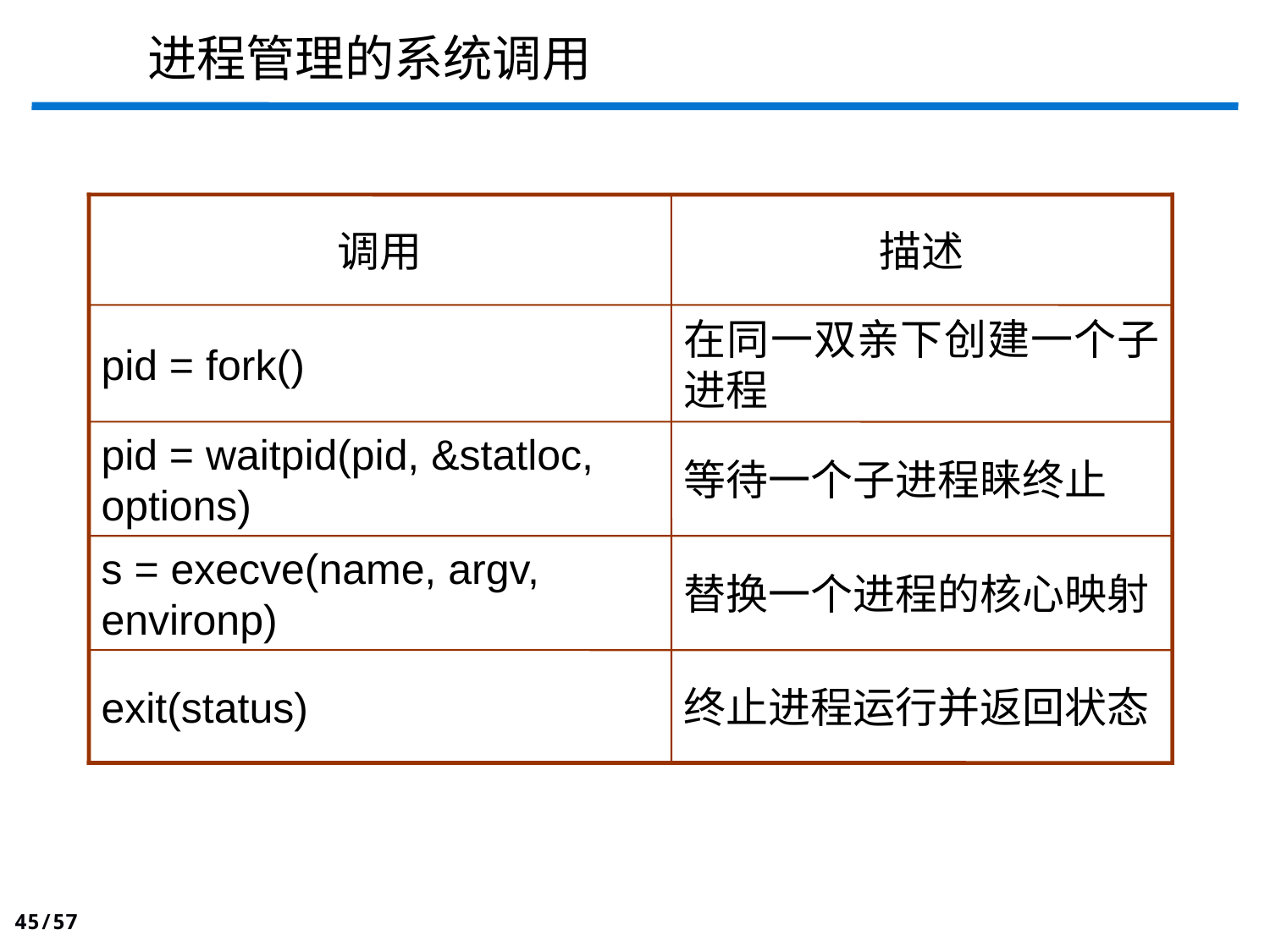

# 进程管理的系统调用
调用

描述

pid = fork()

在同一双亲下创建一个子进程
pid = waitpid(pid, &statloc, options)

等待一个子进程睐终止
s = execve(name, argv, environp)

替换一个进程的核心映射
exit(status)

终止进程运行并返回状态